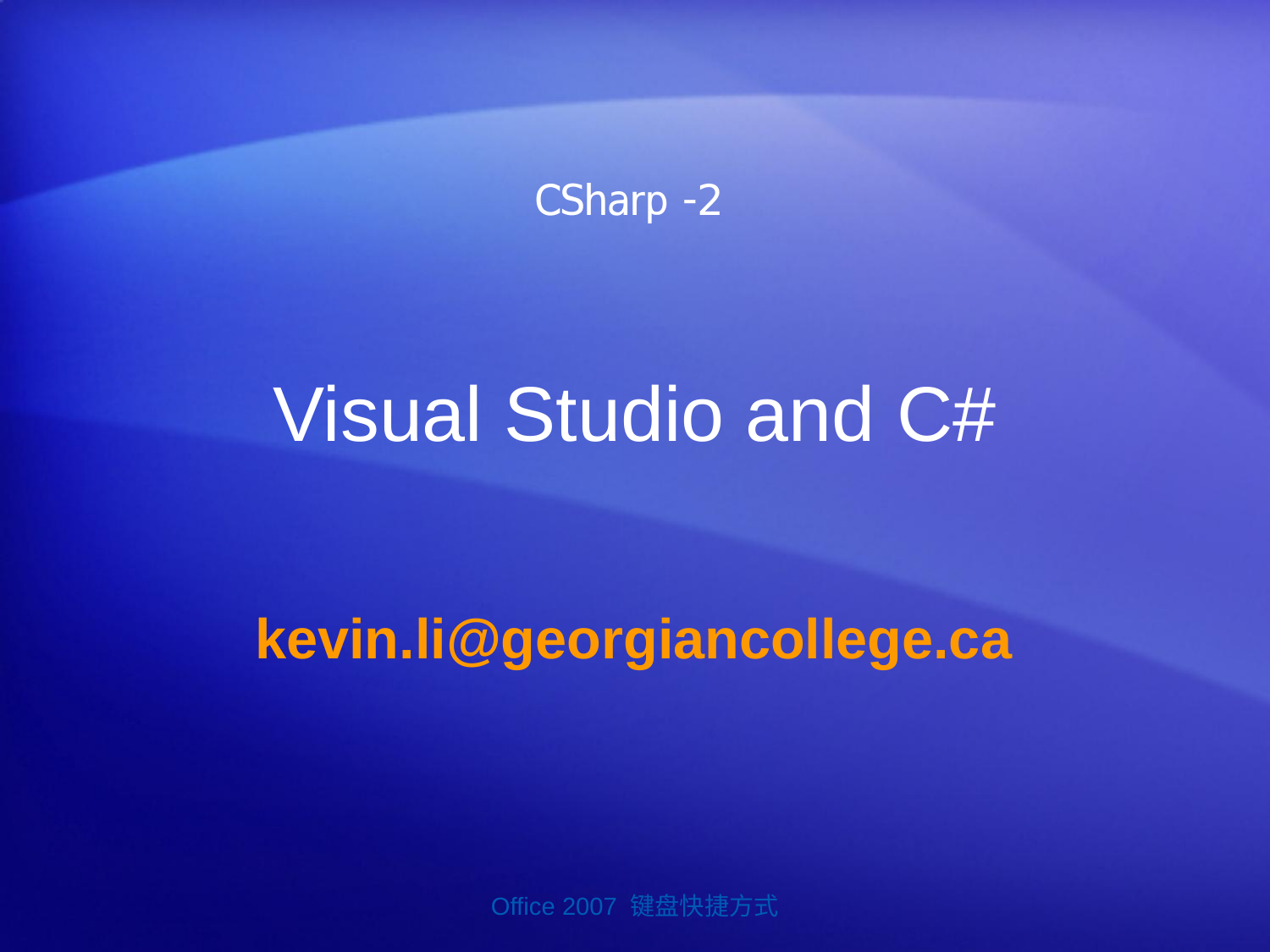

CSharp -2
Visual Studio and C#
kevin.li@georgiancollege.ca
Office 2007 键盘快捷方式